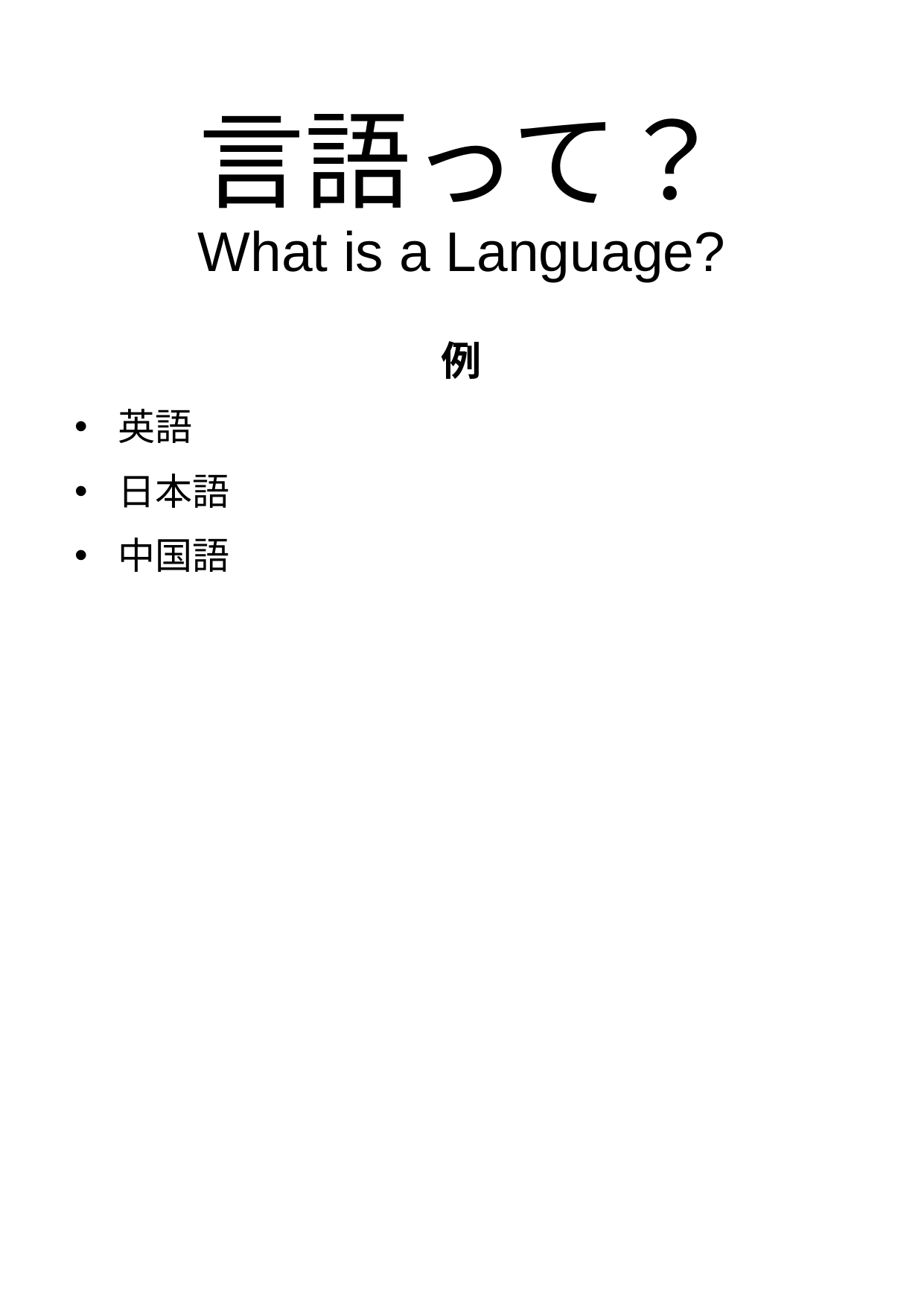

# 言語って？ What is a Language?
例
英語
日本語
中国語